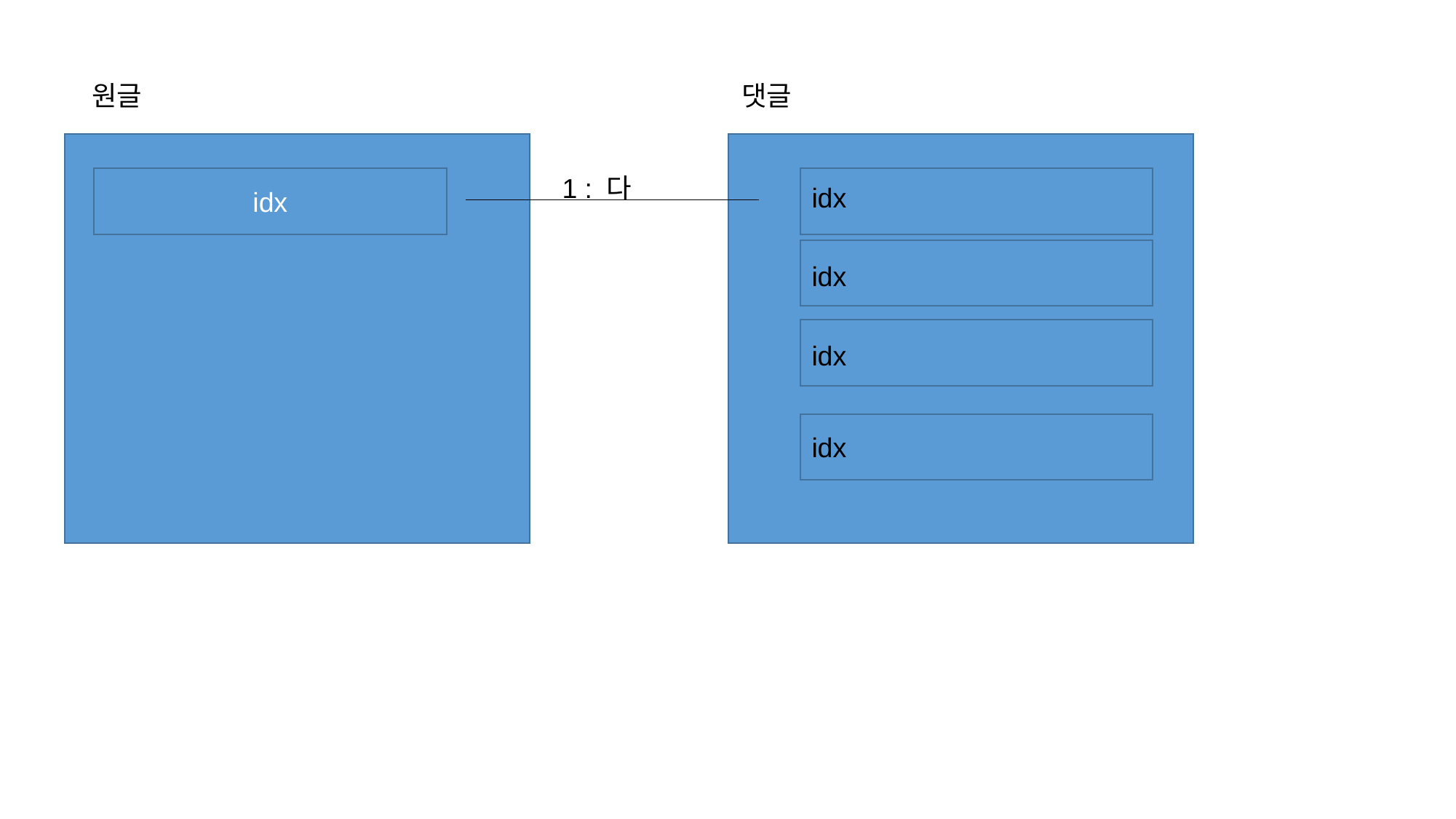

원글
댓글

1 : 다
idx

idx

idx

idx

idx